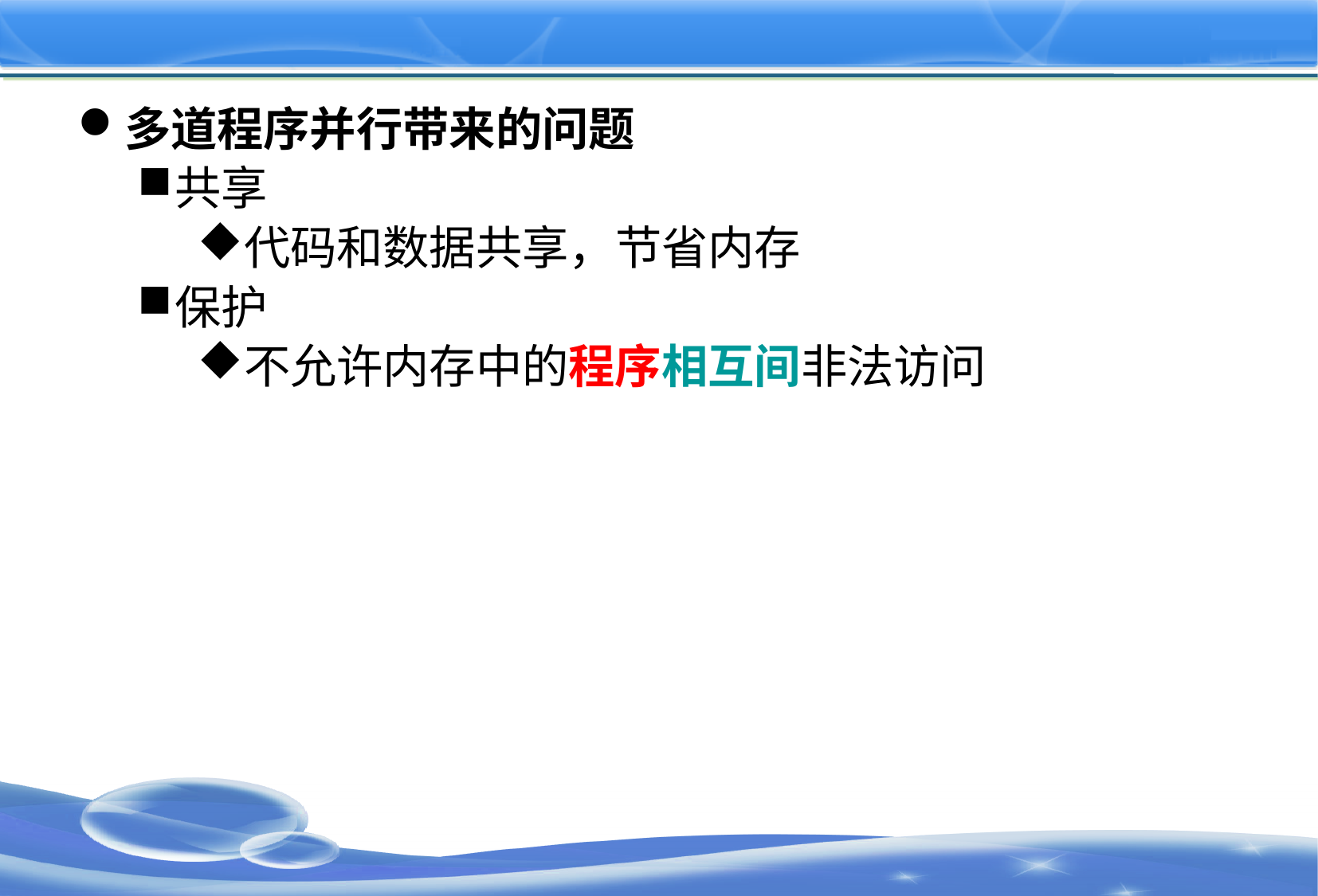

#
多道程序并行带来的问题
共享
代码和数据共享，节省内存
保护
不允许内存中的程序相互间非法访问